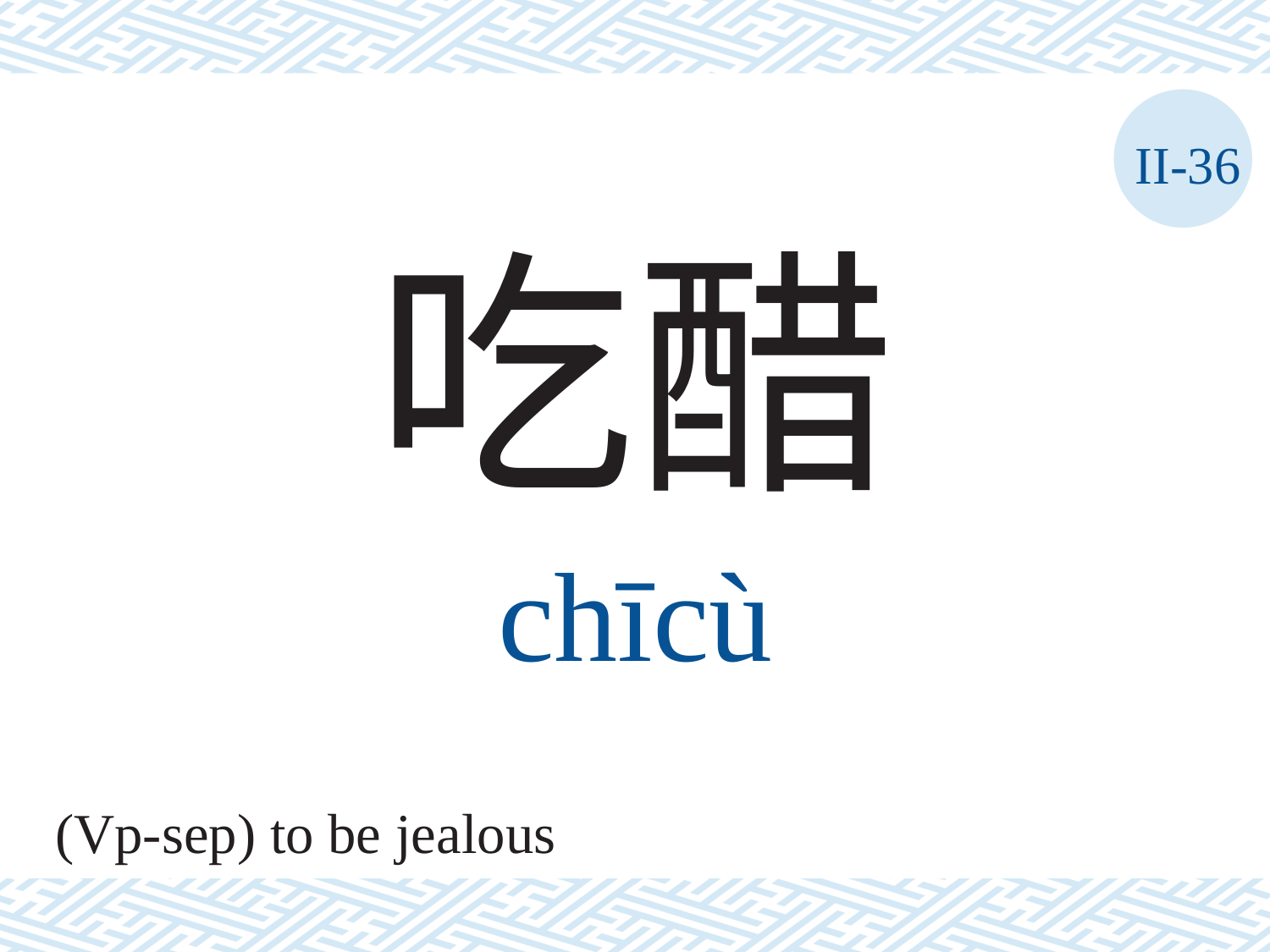

II-36
吃醋
chīcù
(Vp-sep) to be jealous